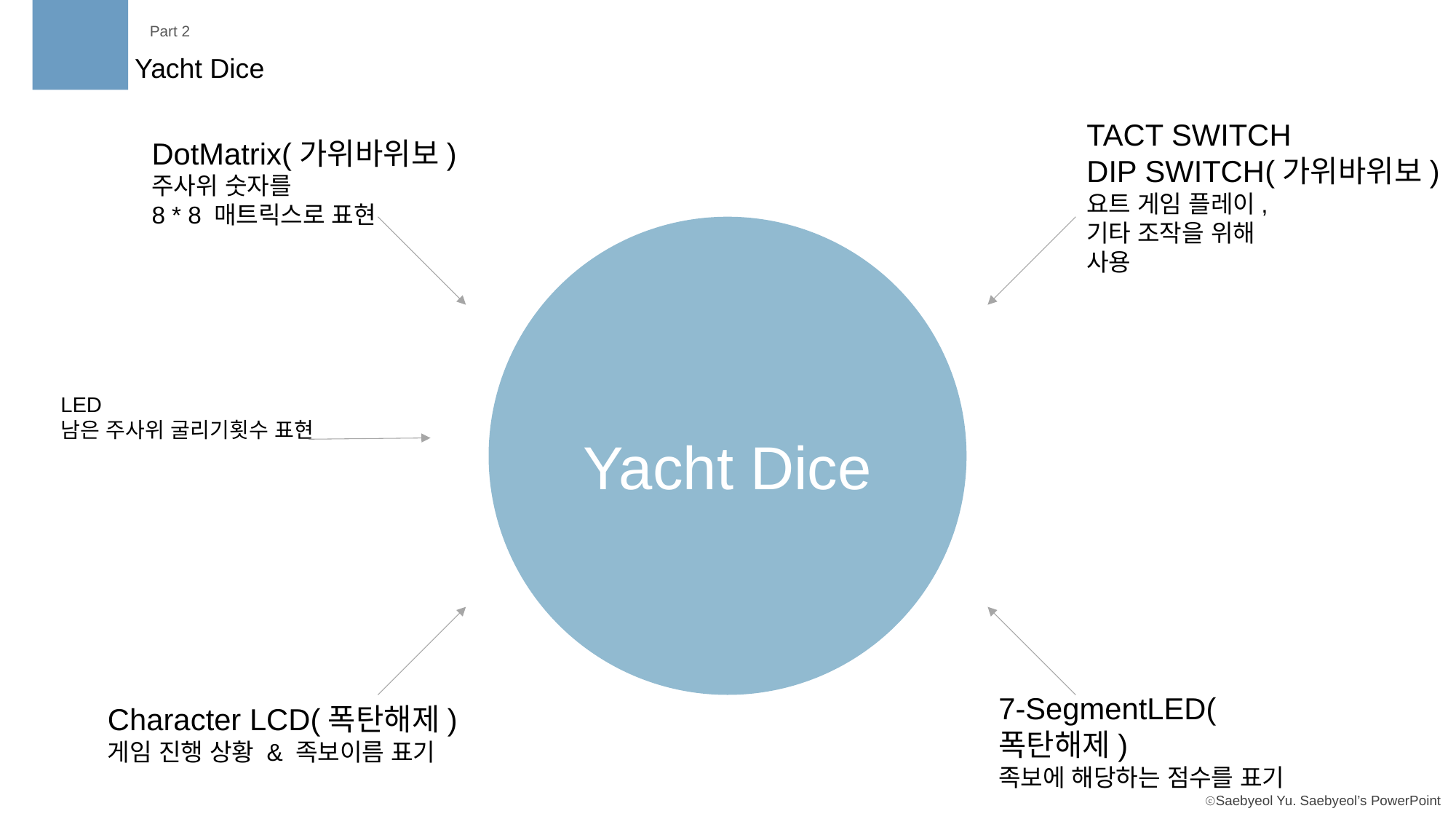

Part 2
Yacht Dice
TACT SWITCH
DIP SWITCH(가위바위보)
요트 게임 플레이,
기타 조작을 위해
사용
DotMatrix(가위바위보)
주사위 숫자를
8 * 8 매트릭스로 표현

LED
남은 주사위 굴리기횟수 표현
Yacht Dice
7-SegmentLED(폭탄해제)
족보에 해당하는 점수를 표기
Character LCD(폭탄해제)
게임 진행 상황 & 족보이름 표기